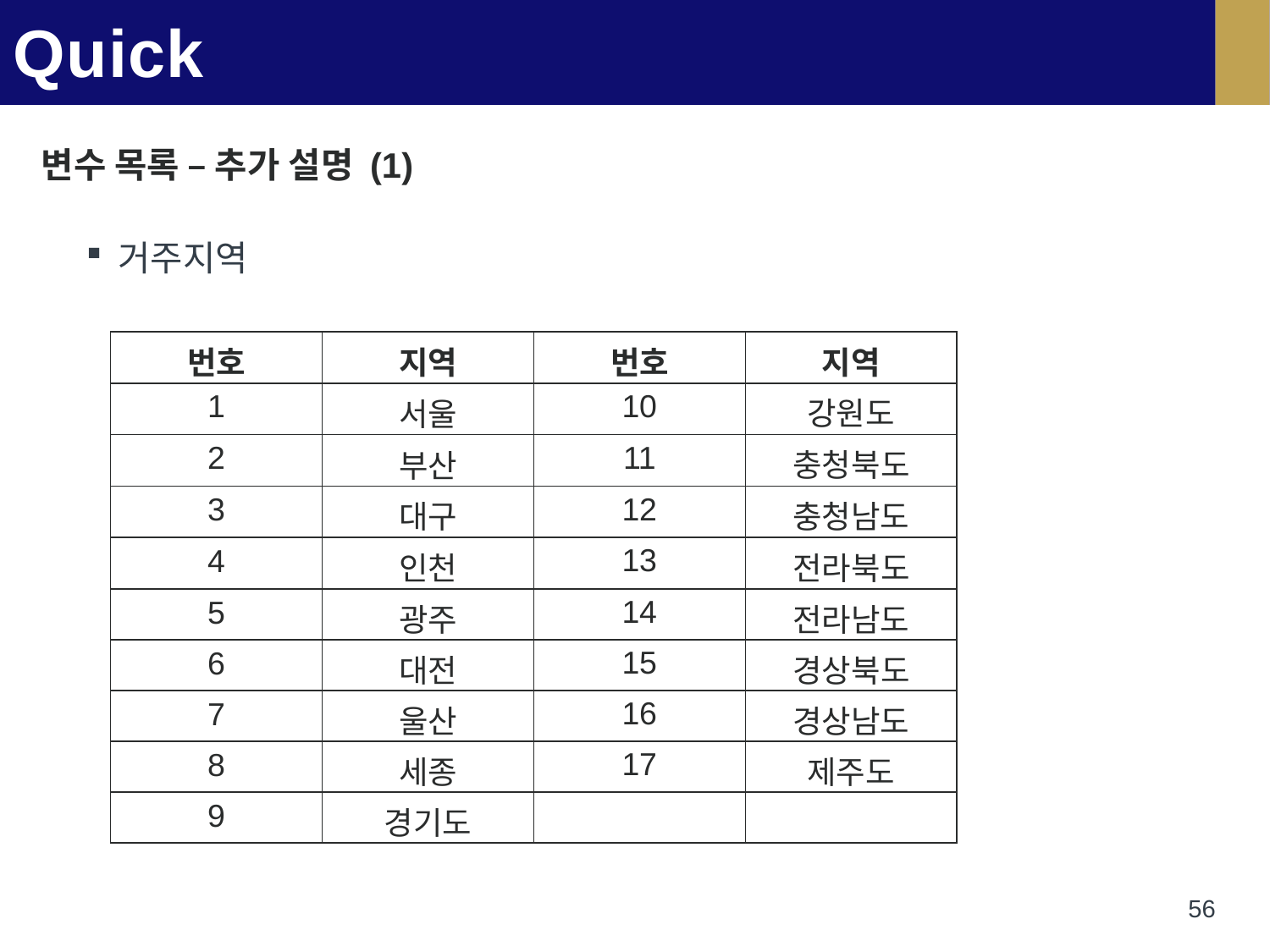

# Quick Review
변수 목록 – 추가 설명 (1)

거주지역
| 번호 | 지역 | 번호 | 지역 |
| --- | --- | --- | --- |
| 1 | 서울 | 10 | 강원도 |
| 2 | 부산 | 11 | 충청북도 |
| 3 | 대구 | 12 | 충청남도 |
| 4 | 인천 | 13 | 전라북도 |
| 5 | 광주 | 14 | 전라남도 |
| 6 | 대전 | 15 | 경상북도 |
| 7 | 울산 | 16 | 경상남도 |
| 8 | 세종 | 17 | 제주도 |
| 9 | 경기도 |  |  |
56